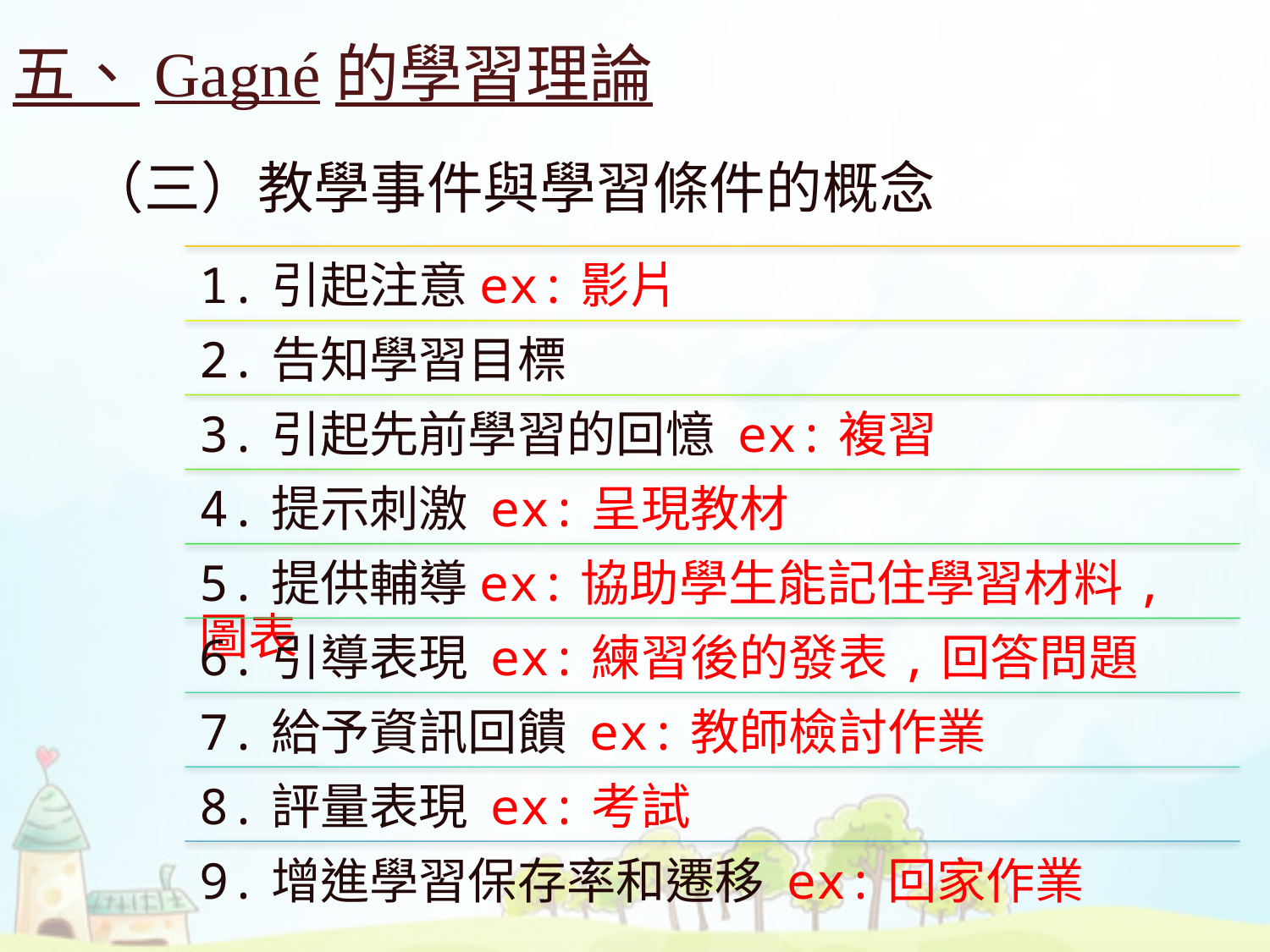

五、Gagné的學習理論
（三）教學事件與學習條件的概念
1.引起注意ex:影片
2.告知學習目標
3.引起先前學習的回憶 ex:複習
4.提示刺激 ex:呈現教材
5.提供輔導ex:協助學生能記住學習材料,圖表
6.引導表現 ex:練習後的發表,回答問題
7.給予資訊回饋 ex:教師檢討作業
8.評量表現 ex:考試
9.增進學習保存率和遷移 ex:回家作業